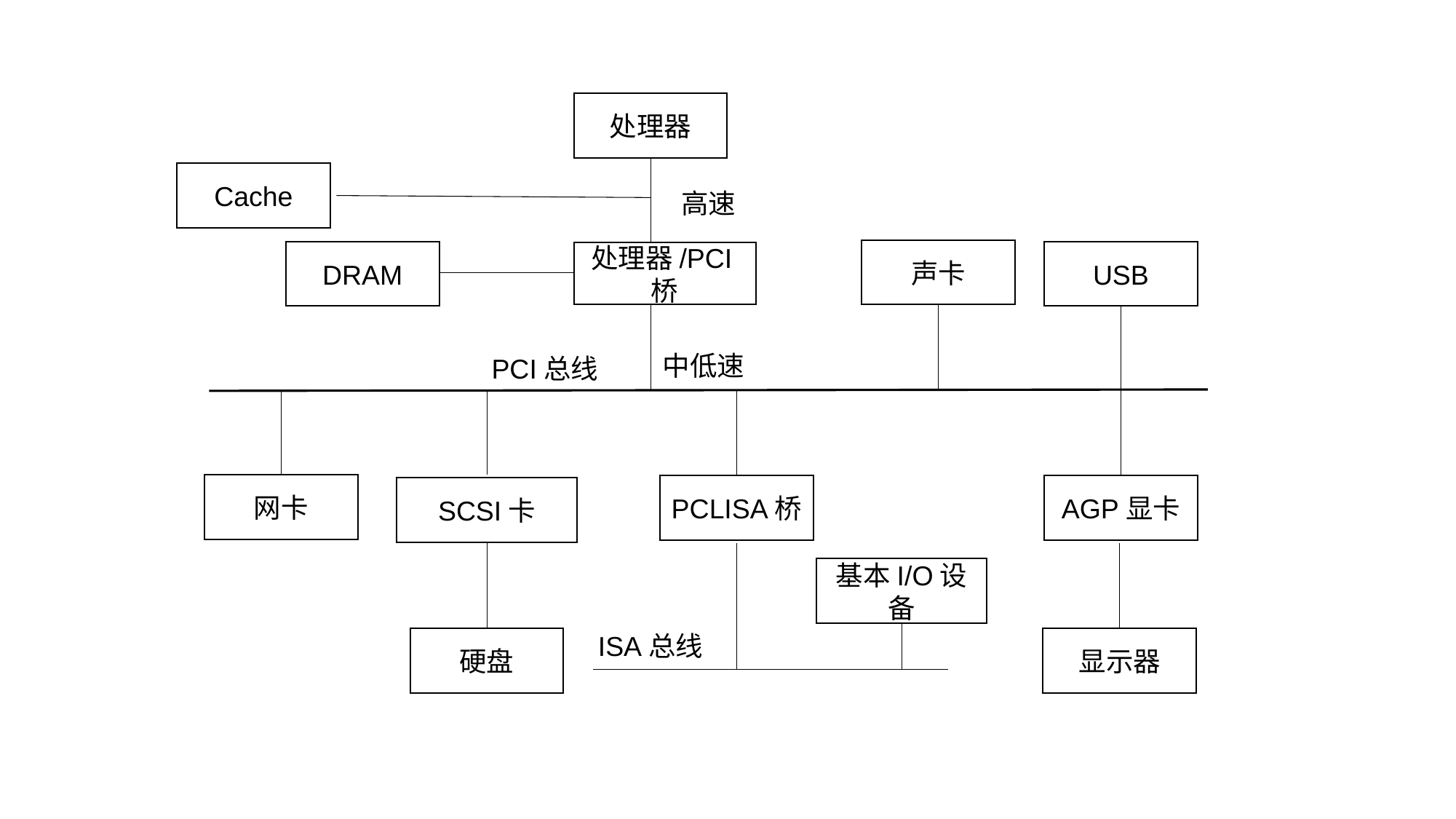

处理器
Cache
高速
声卡
DRAM
USB
处理器/PCI桥
中低速
PCI总线
网卡
PCLISA桥
AGP显卡
SCSI卡
基本I/O设备
ISA总线
硬盘
显示器